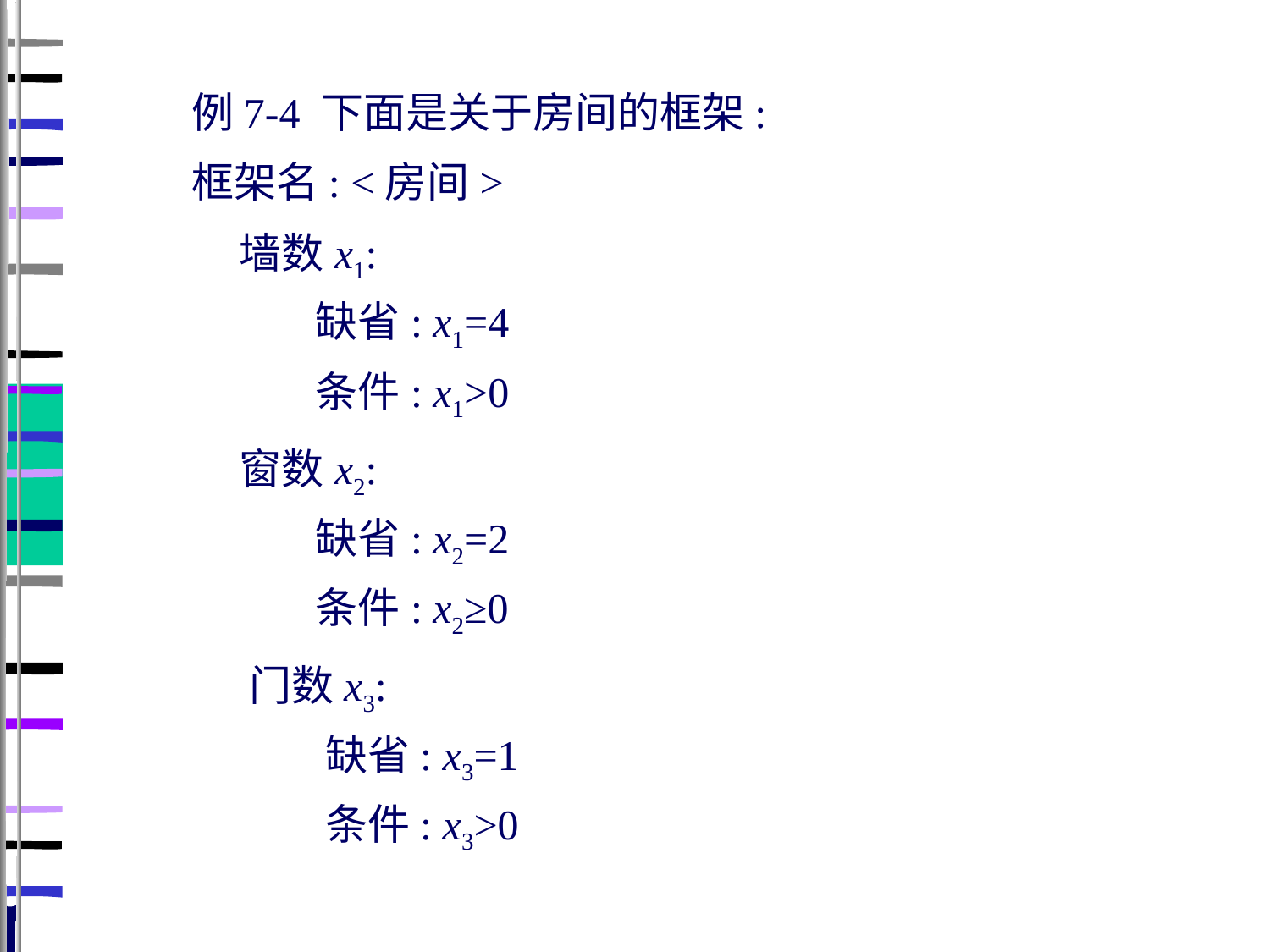

例7-4 下面是关于房间的框架:
框架名: <房间>
    墙数x1:
            缺省: x1=4
            条件: x1>0
    窗数x2:
            缺省: x2=2
            条件: x2≥0
     门数x3:
             缺省: x3=1
             条件: x3>0